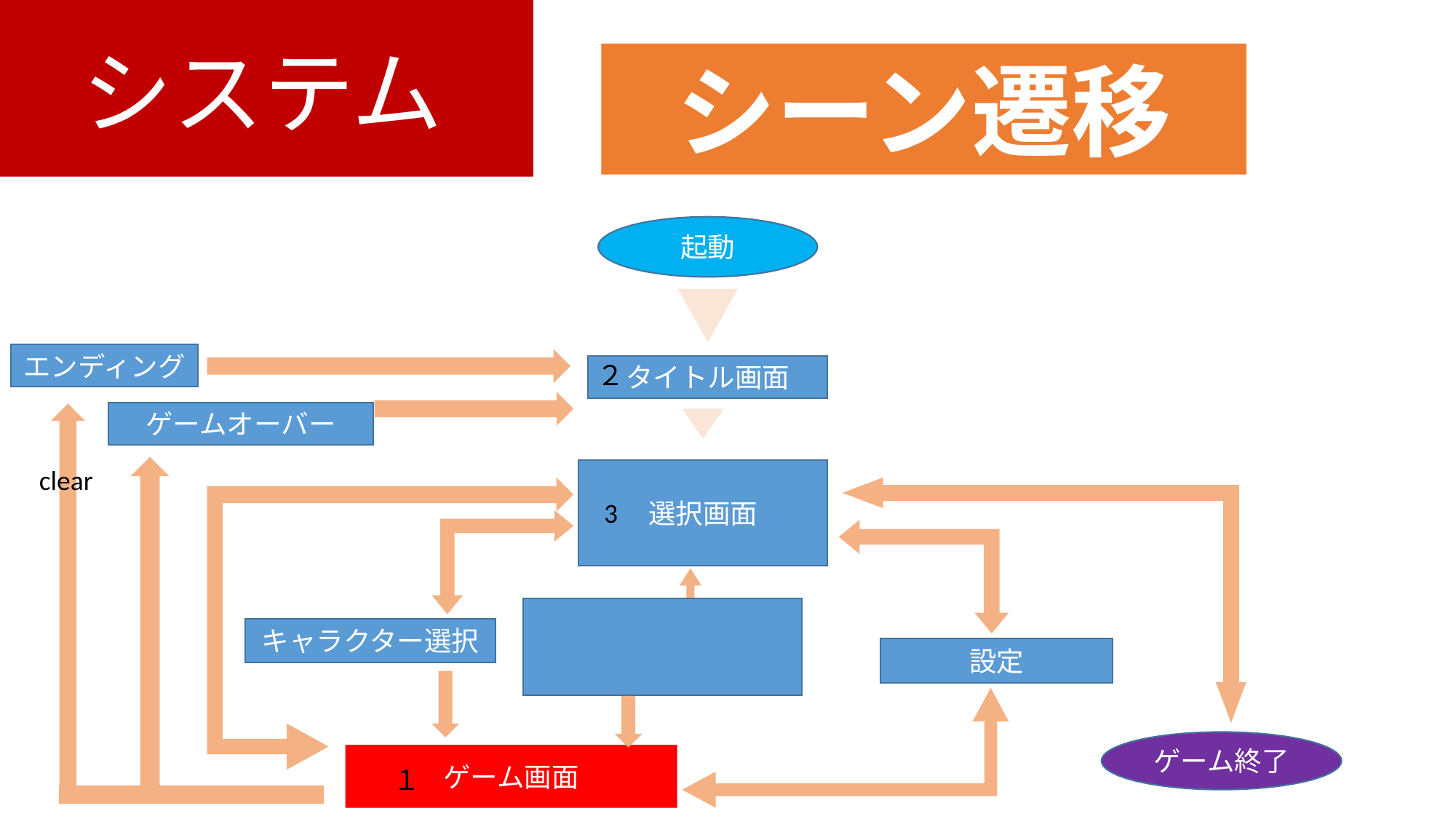

システム
シーン遷移

起動

エンディング
２
タイトル画面

ゲームオーバー

clear
選択画面
3

キャラクター選択
設定
セーブデータ

ゲーム終了
ゲーム画面
１